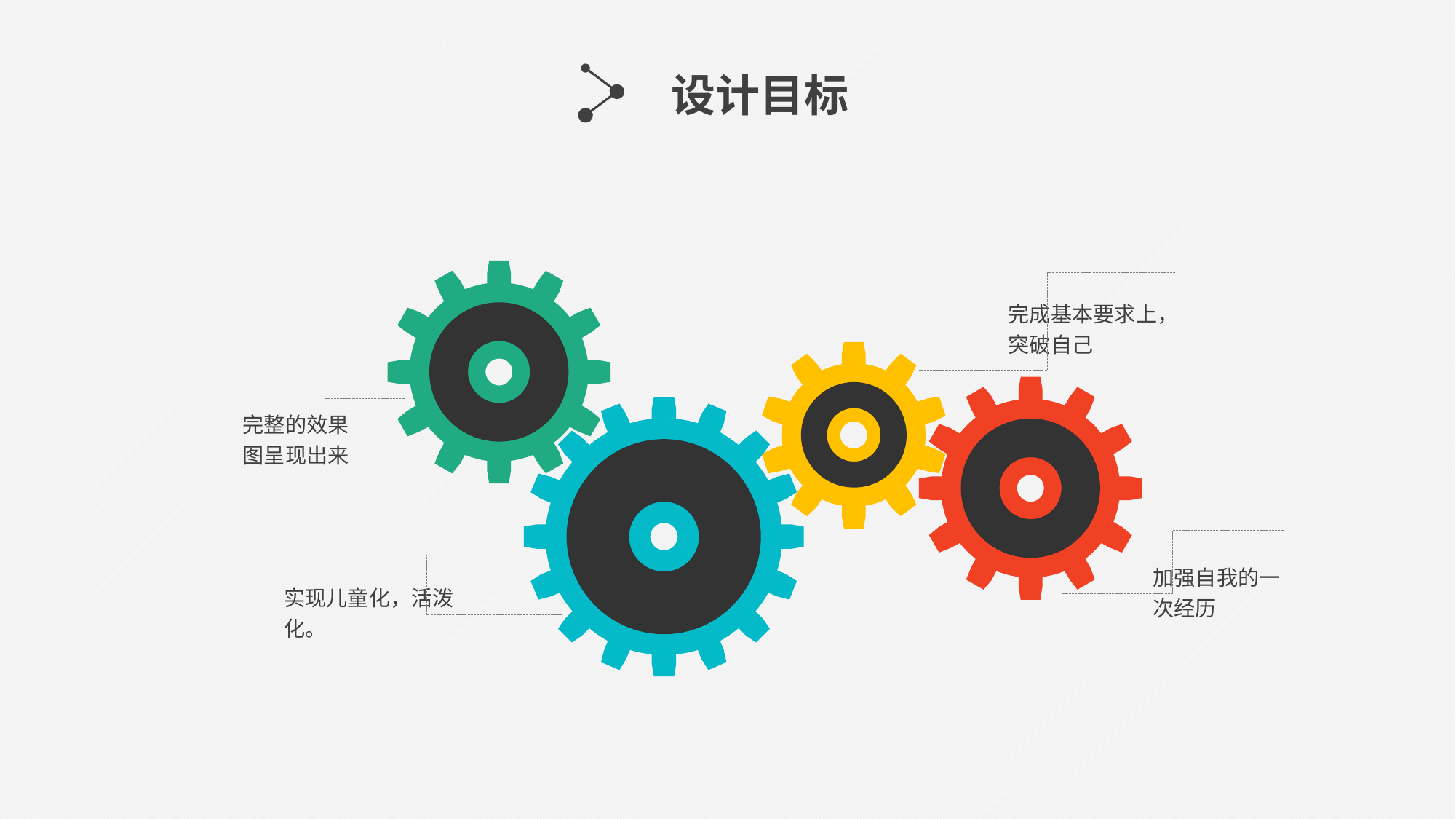

设计目标

完成基本要求上，突破自己

完整的效果图呈现出来
加强自我的一次经历
实现儿童化，活泼化。